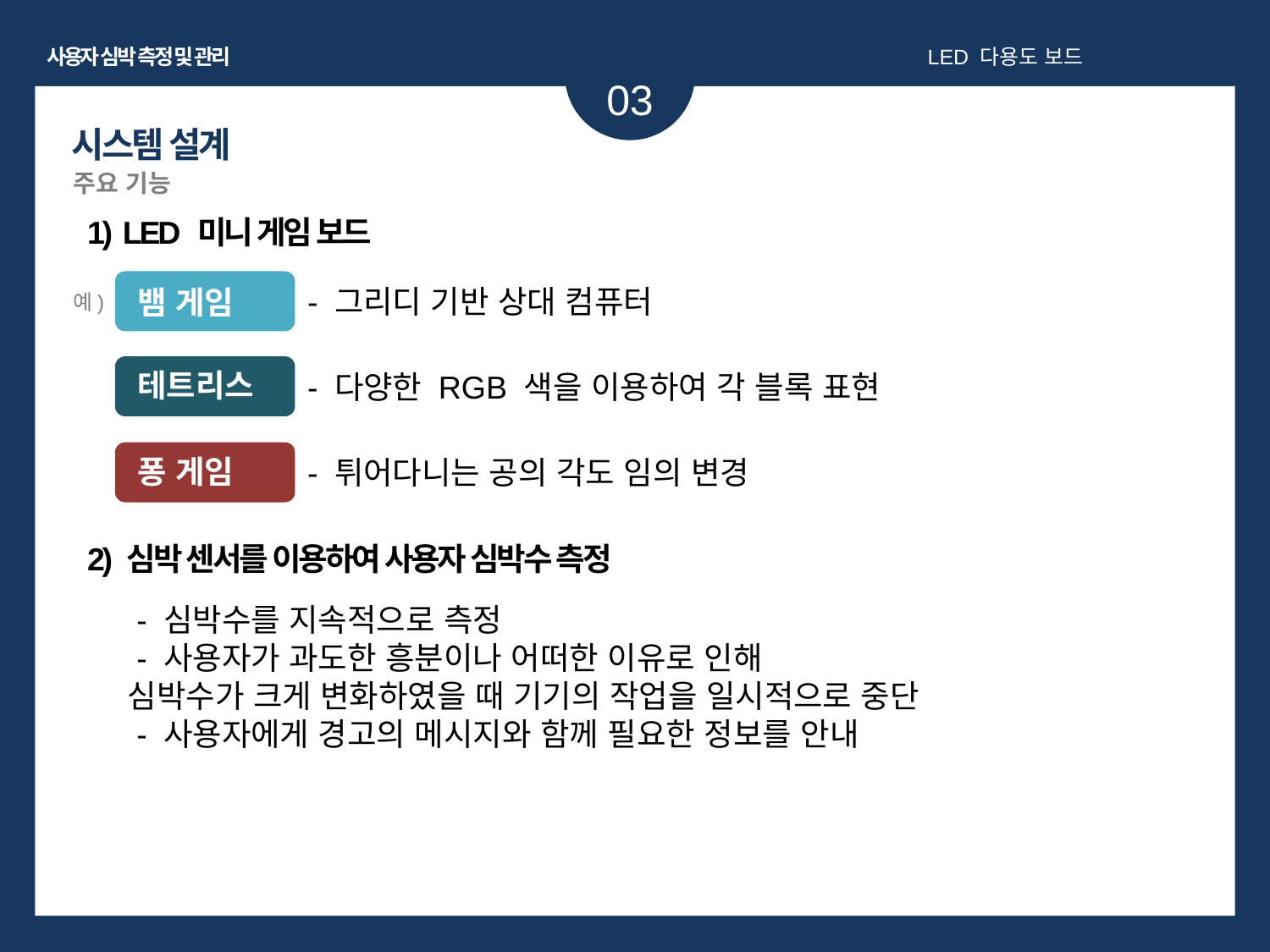

사용자 심박 측정 및 관리
LED 다용도 보드
03

시스템 설계
주요 기능
1)  LED 미니 게임 보드

- 그리디 기반 상대 컴퓨터
뱀 게임
예)

테트리스
- 다양한 RGB 색을 이용하여 각 블록 표현

퐁 게임
- 튀어다니는 공의 각도 임의 변경
2) 심박 센서를 이용하여 사용자 심박수 측정
 - 심박수를 지속적으로 측정
 - 사용자가 과도한 흥분이나 어떠한 이유로 인해
심박수가 크게 변화하였을 때 기기의 작업을 일시적으로 중단
 - 사용자에게 경고의 메시지와 함께 필요한 정보를 안내